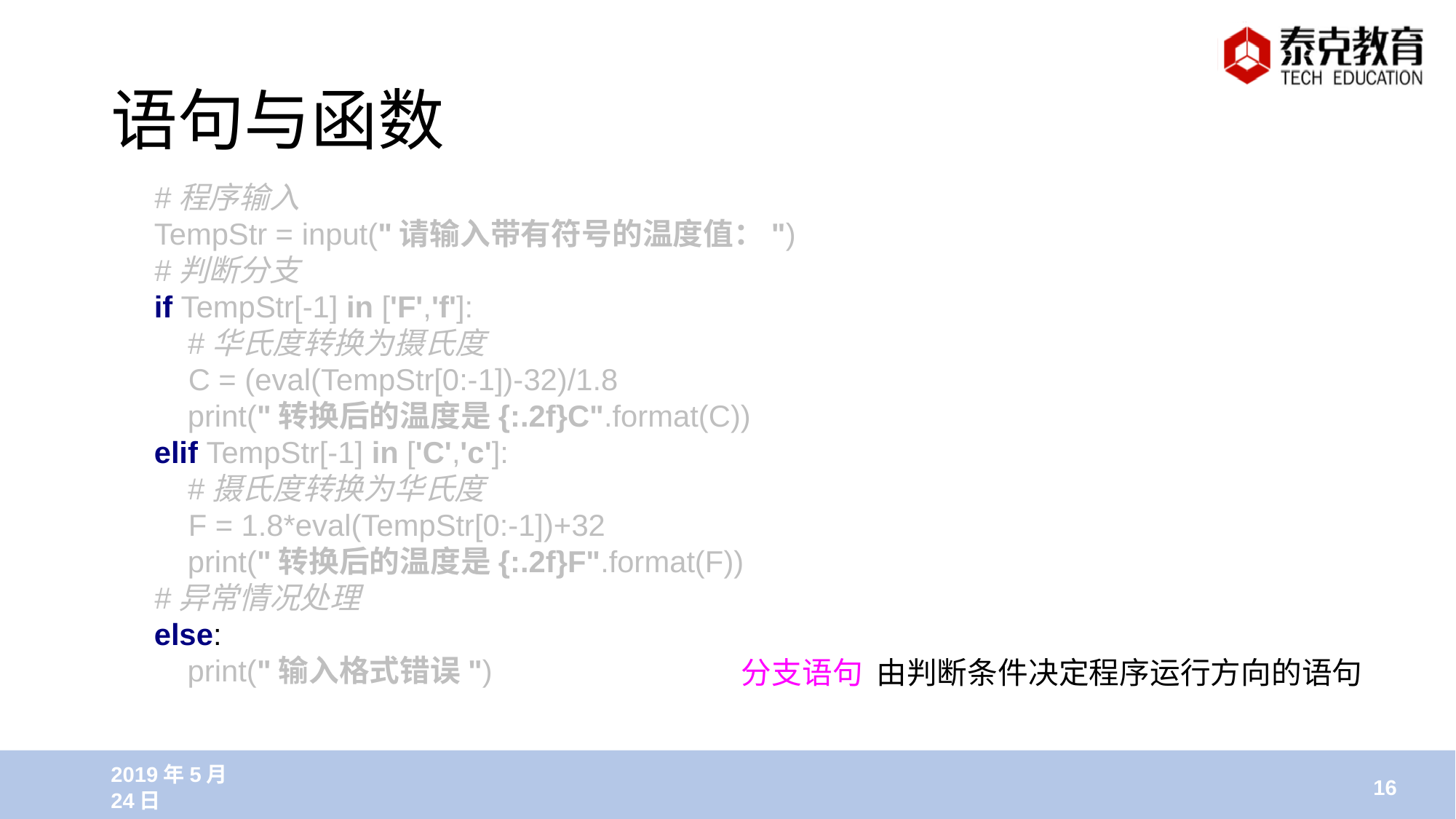

# 语句与函数
#程序输入
TempStr = input("请输入带有符号的温度值：")
#判断分支
if TempStr[-1] in ['F','f']:
    #华氏度转换为摄氏度
    C = (eval(TempStr[0:-1])-32)/1.8
    print("转换后的温度是{:.2f}C".format(C))
elif TempStr[-1] in ['C','c']:
    #摄氏度转换为华氏度
    F = 1.8*eval(TempStr[0:-1])+32
    print("转换后的温度是{:.2f}F".format(F))
#异常情况处理
else:
    print("输入格式错误")
分支语句  由判断条件决定程序运行方向的语句
2019年5月24日
16